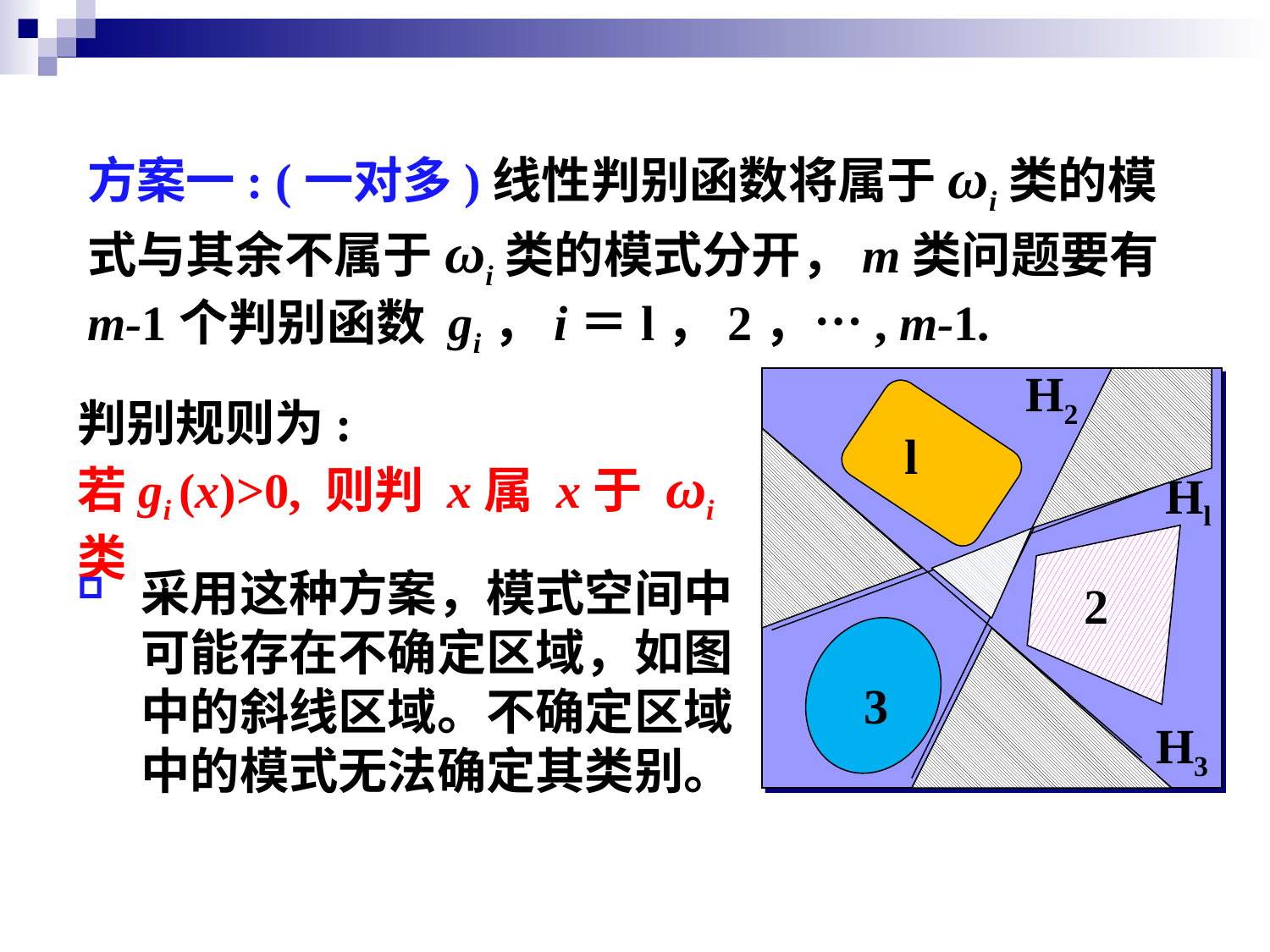

方案一: (一对多)线性判别函数将属于ωi类的模式与其余不属于ωi类的模式分开，m类问题要有m-1个判别函数 gi，i＝l，2，…, m-1.
H2

l

2

3

判别规则为:
若gi (x)>0, 则判 x属 x于 ωi 类

H3
Hl

采用这种方案，模式空间中可能存在不确定区域，如图中的斜线区域。不确定区域中的模式无法确定其类别。